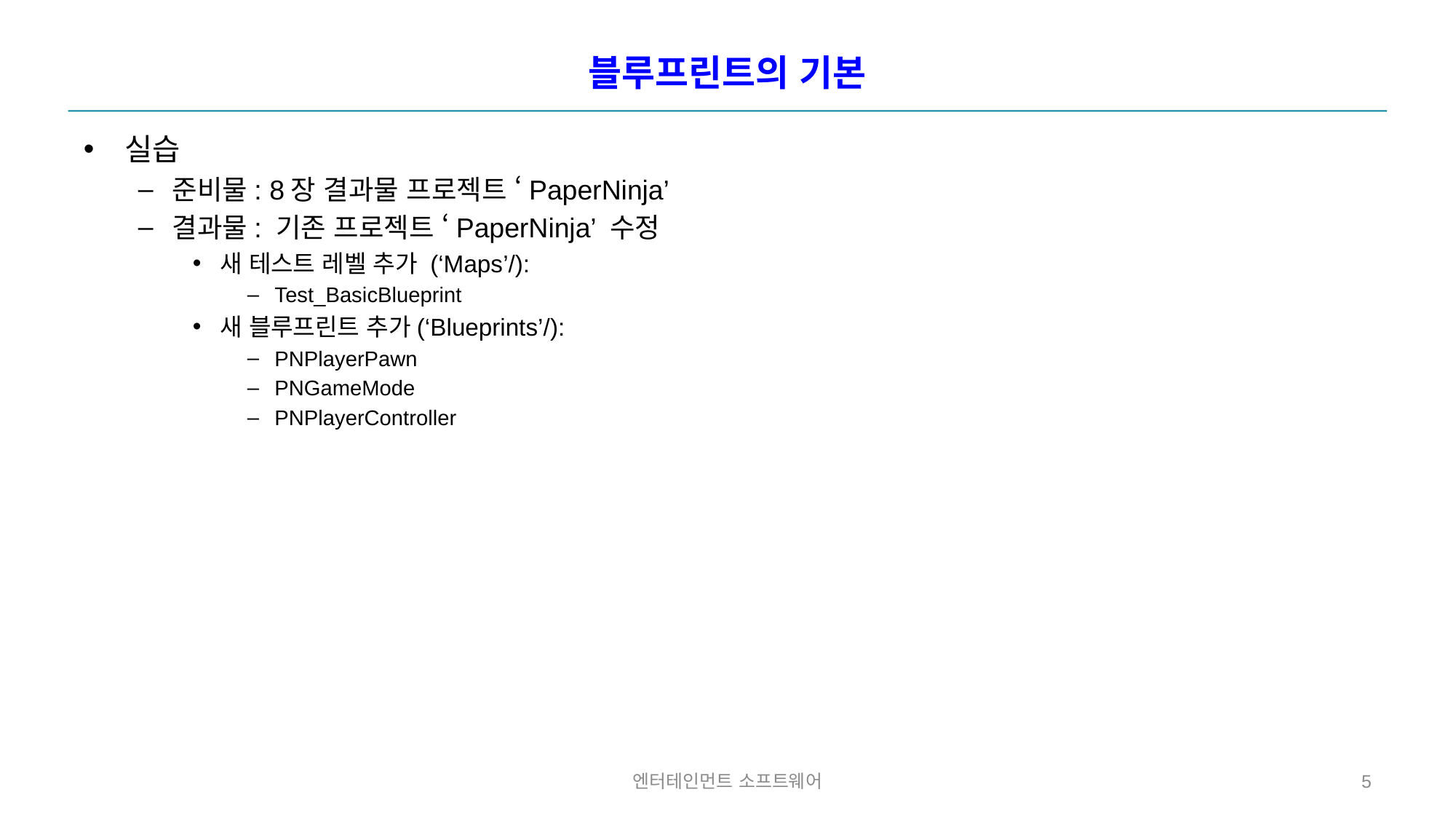

# 블루프린트의 기본
실습
준비물: 8장 결과물 프로젝트 ‘PaperNinja’
결과물: 기존 프로젝트 ‘PaperNinja’ 수정
새 테스트 레벨 추가 (‘Maps’/):
Test_BasicBlueprint
새 블루프린트 추가(‘Blueprints’/):
PNPlayerPawn
PNGameMode
PNPlayerController
엔터테인먼트 소프트웨어
5